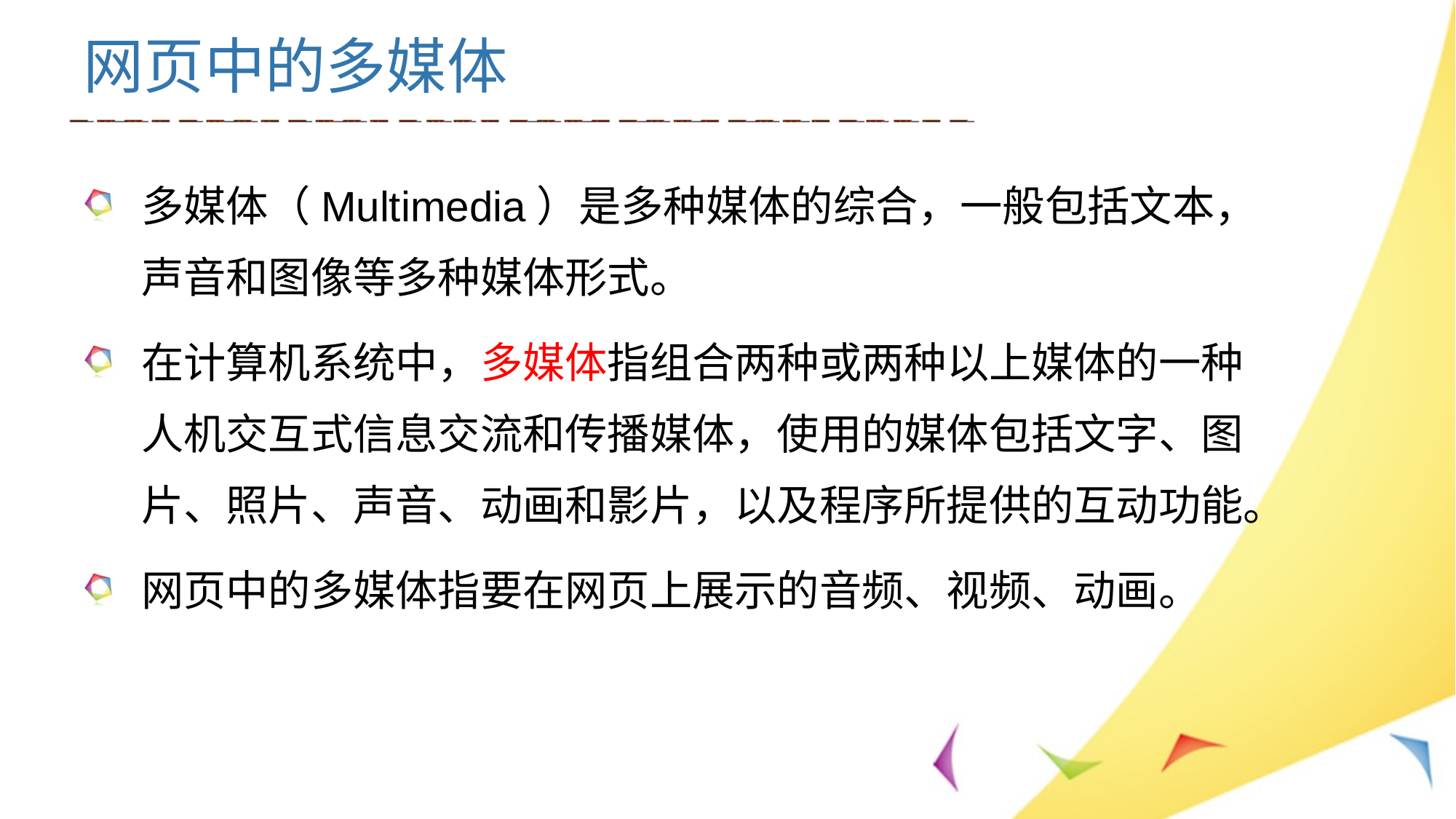

网页中的多媒体
多媒体（Multimedia）是多种媒体的综合，一般包括文本，声音和图像等多种媒体形式。
在计算机系统中，多媒体指组合两种或两种以上媒体的一种人机交互式信息交流和传播媒体，使用的媒体包括文字、图片、照片、声音、动画和影片，以及程序所提供的互动功能。
网页中的多媒体指要在网页上展示的音频、视频、动画。